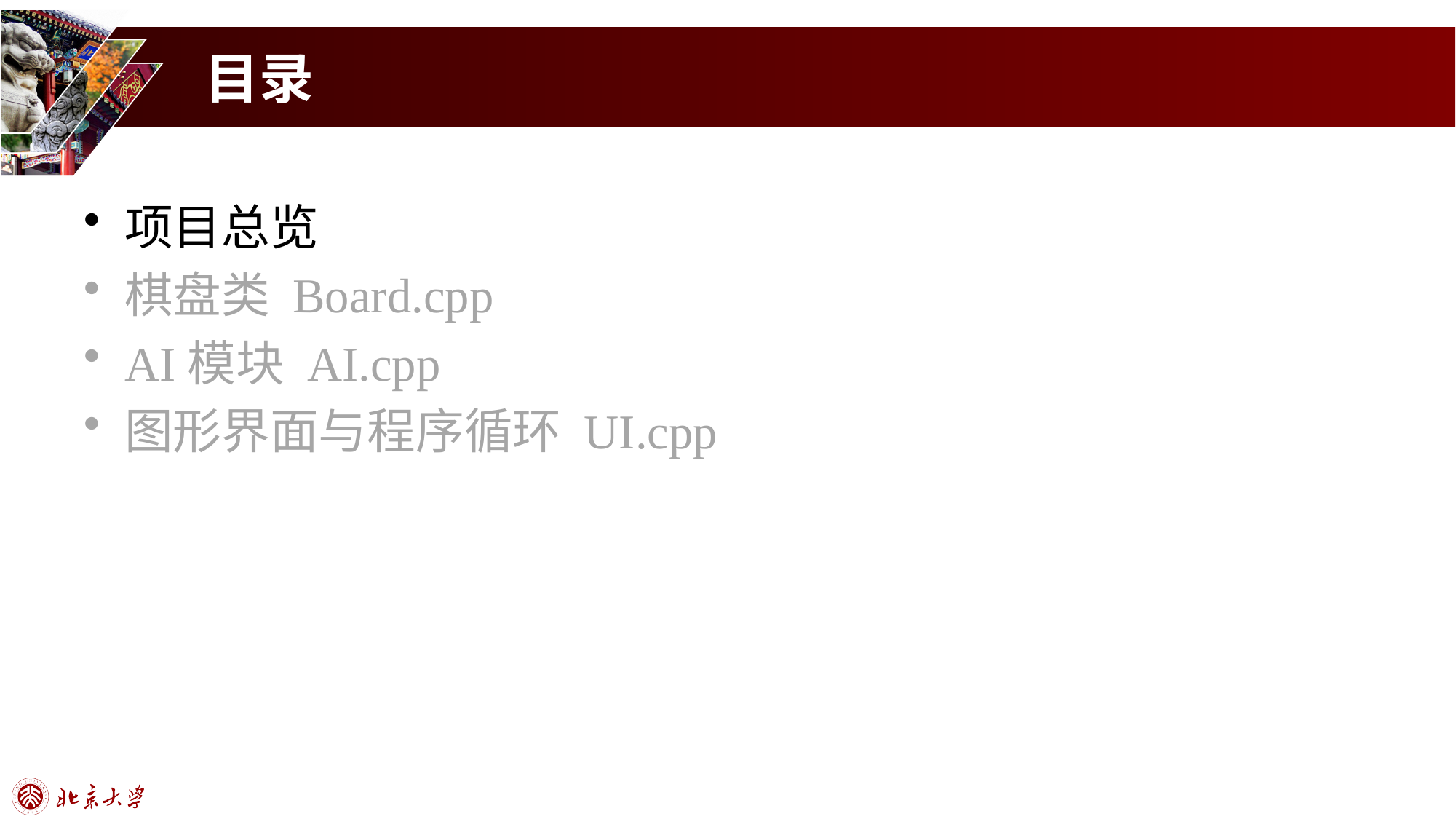

# 目录
项目总览
棋盘类 Board.cpp
AI模块 AI.cpp
图形界面与程序循环 UI.cpp